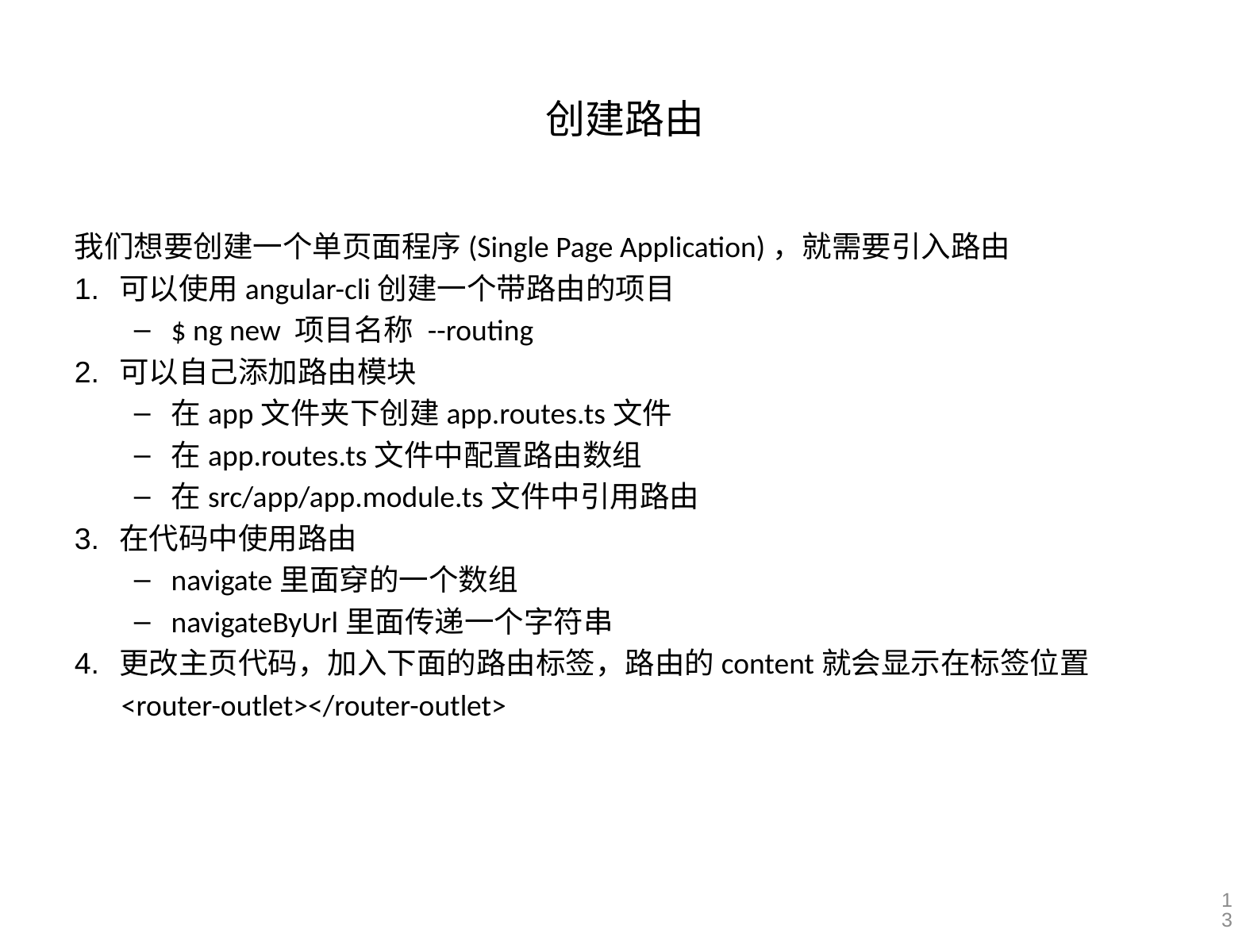

# 创建路由
我们想要创建一个单页面程序(Single Page Application)，就需要引入路由
可以使用angular-cli创建一个带路由的项目
$ ng new 项目名称 --routing
可以自己添加路由模块
在app文件夹下创建app.routes.ts文件
在app.routes.ts文件中配置路由数组
在src/app/app.module.ts文件中引用路由
在代码中使用路由
navigate里面穿的一个数组
navigateByUrl里面传递一个字符串
更改主页代码，加入下面的路由标签，路由的content就会显示在标签位置
<router-outlet></router-outlet>

13